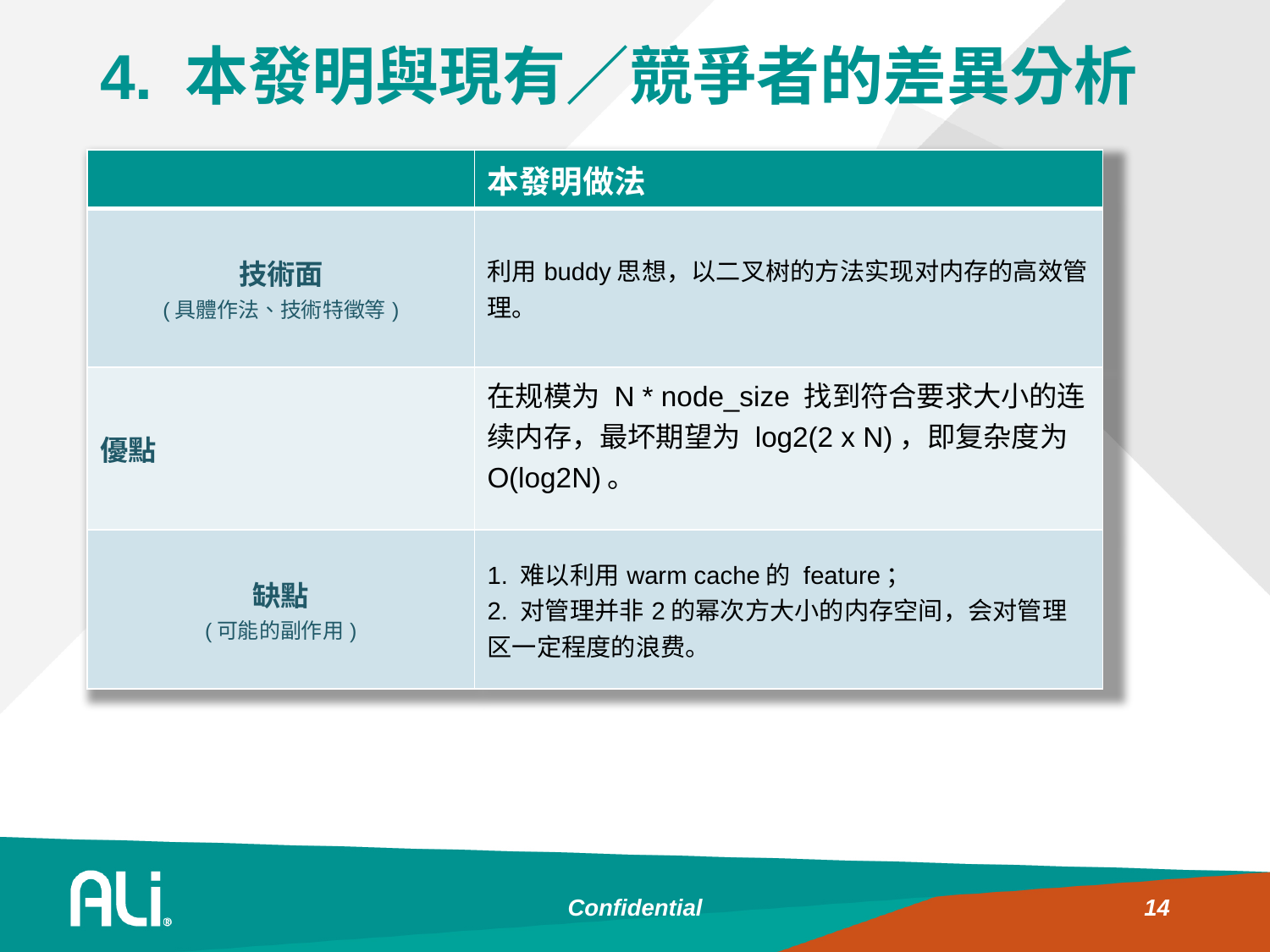

# 4. 本發明與現有／競爭者的差異分析
|  | 本發明做法 |
| --- | --- |
| 技術面 (具體作法、技術特徵等) | 利用buddy思想，以二叉树的方法实现对内存的高效管理。 |
| 優點 | 在规模为 N \* node\_size 找到符合要求大小的连续内存，最坏期望为 log2(2 x N)，即复杂度为 O(log2N)。 |
| 缺點 (可能的副作用) | 1. 难以利用warm cache的 feature； 2. 对管理并非2的幂次方大小的内存空间，会对管理区一定程度的浪费。 |